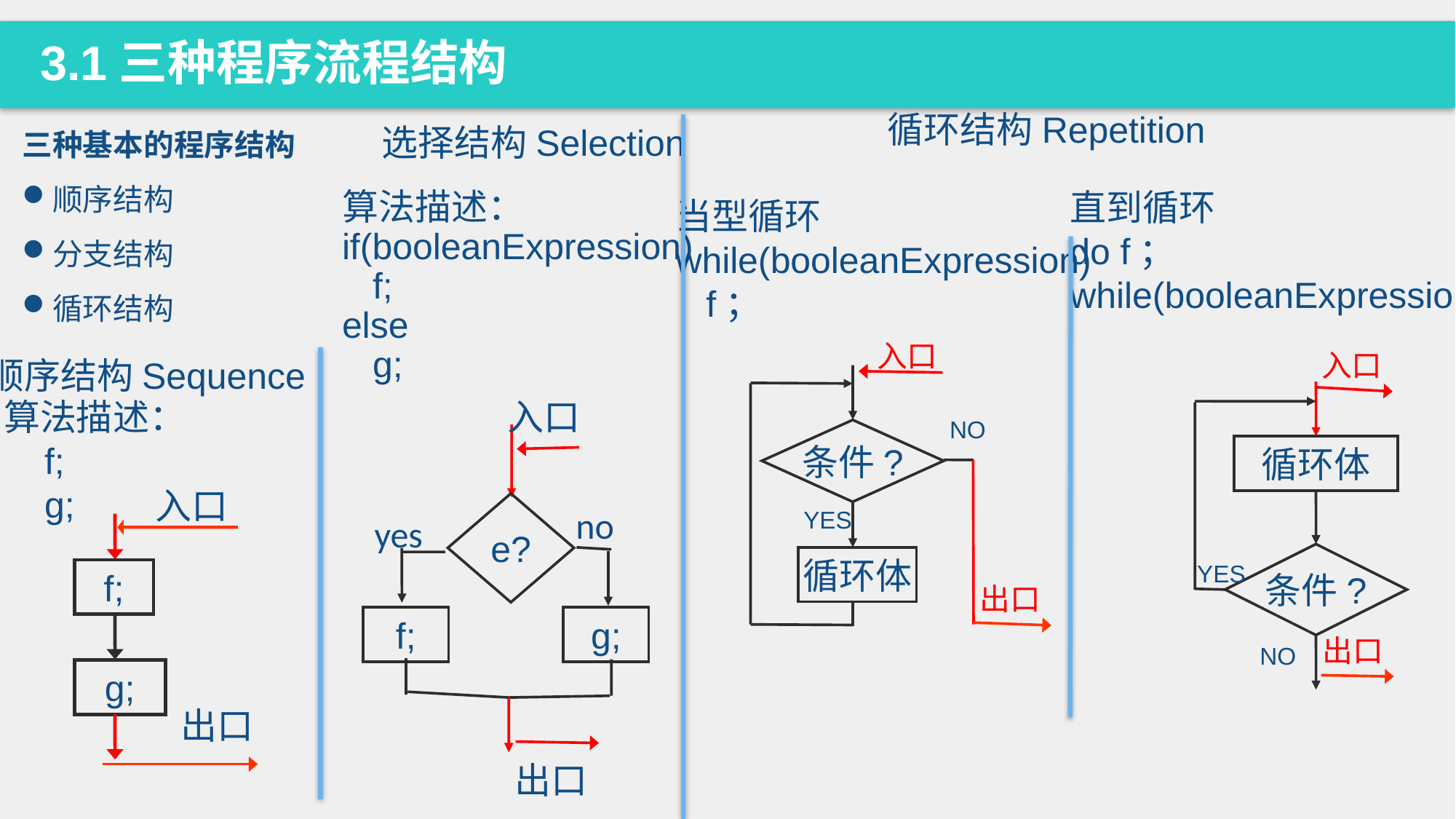

3.1三种程序流程结构
循环结构Repetition
三种基本的程序结构
顺序结构
分支结构
循环结构
选择结构Selection
算法描述：
if(booleanExpression)
   f;
else
   g;
直到循环
do f；
while(booleanExpression)
当型循环
while(booleanExpression)
   f；
入口
入口
顺序结构Sequence

算法描述：
    f;
    g;
入口

NO
条件?

循环体

入口

e?
no
YES

yes

条件?
循环体

YES
f;
出口

f;
g;

出口
NO

g;

出口

出口